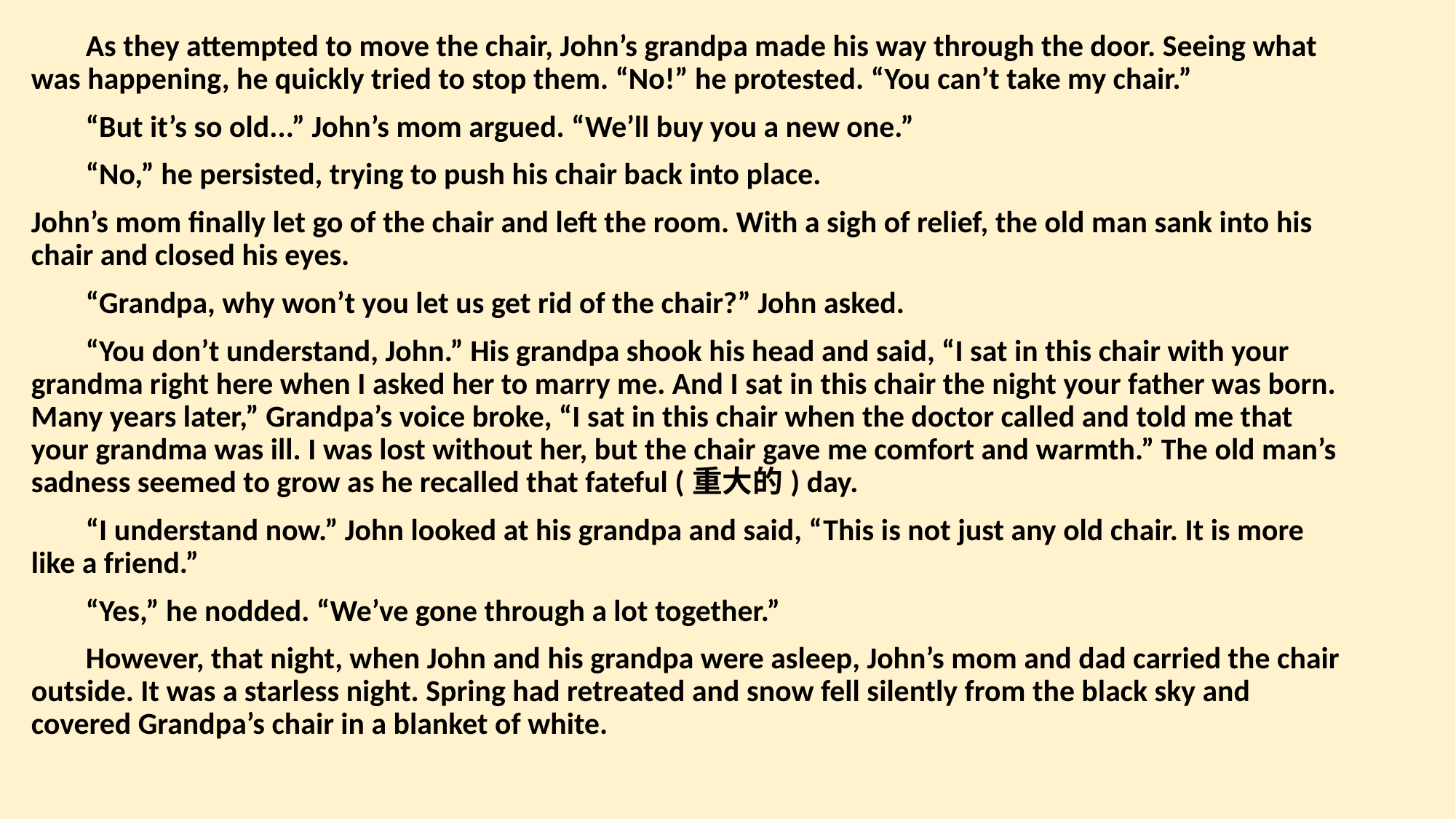

As they attempted to move the chair, John’s grandpa made his way through the door. Seeing what was happening, he quickly tried to stop them. “No!” he protested. “You can’t take my chair.”
“But it’s so old...” John’s mom argued. “We’ll buy you a new one.”
“No,” he persisted, trying to push his chair back into place.
John’s mom finally let go of the chair and left the room. With a sigh of relief, the old man sank into his chair and closed his eyes.
“Grandpa, why won’t you let us get rid of the chair?” John asked.
“You don’t understand, John.” His grandpa shook his head and said, “I sat in this chair with your grandma right here when I asked her to marry me. And I sat in this chair the night your father was born. Many years later,” Grandpa’s voice broke, “I sat in this chair when the doctor called and told me that your grandma was ill. I was lost without her, but the chair gave me comfort and warmth.” The old man’s sadness seemed to grow as he recalled that fateful (重大的) day.
“I understand now.” John looked at his grandpa and said, “This is not just any old chair. It is more like a friend.”
“Yes,” he nodded. “We’ve gone through a lot together.”
However, that night, when John and his grandpa were asleep, John’s mom and dad carried the chair outside. It was a starless night. Spring had retreated and snow fell silently from the black sky and covered Grandpa’s chair in a blanket of white.